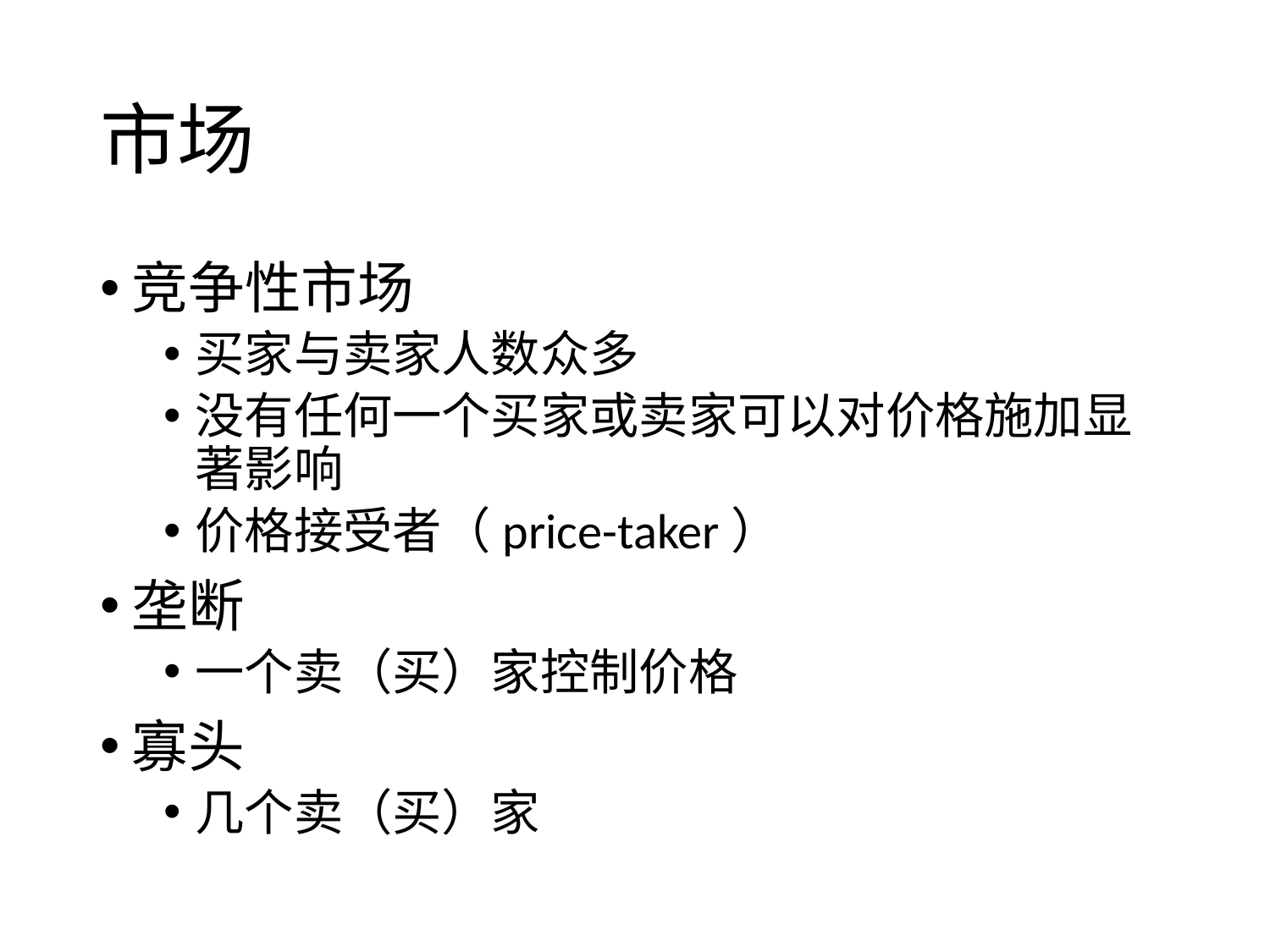

# 市场
竞争性市场
买家与卖家人数众多
没有任何一个买家或卖家可以对价格施加显著影响
价格接受者（price-taker）
垄断
一个卖（买）家控制价格
寡头
几个卖（买）家